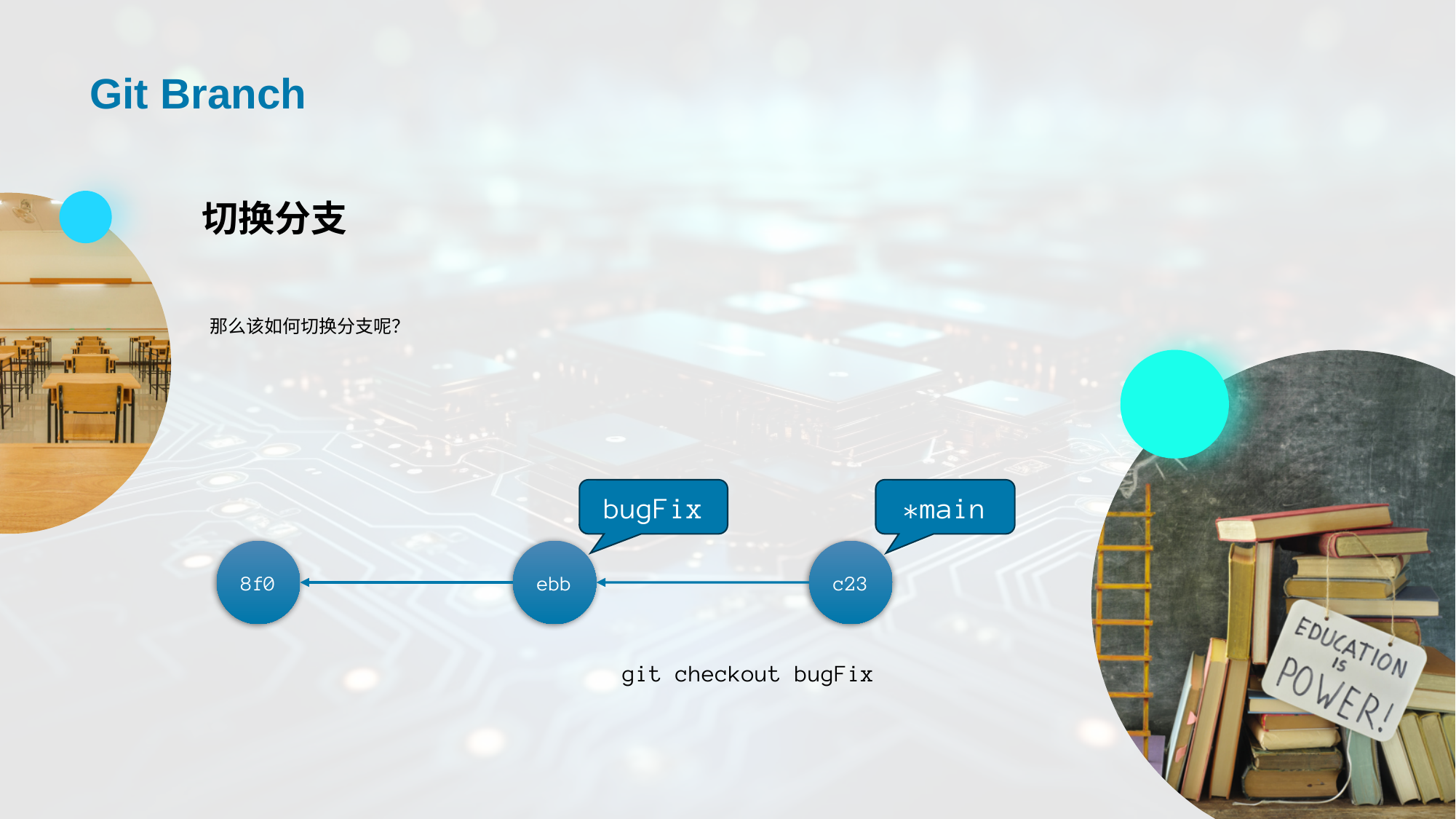

# Git Branch
切换分支

那么该如何切换分支呢？

bugFix
*main
8f0
ebb
c23
git checkout bugFix